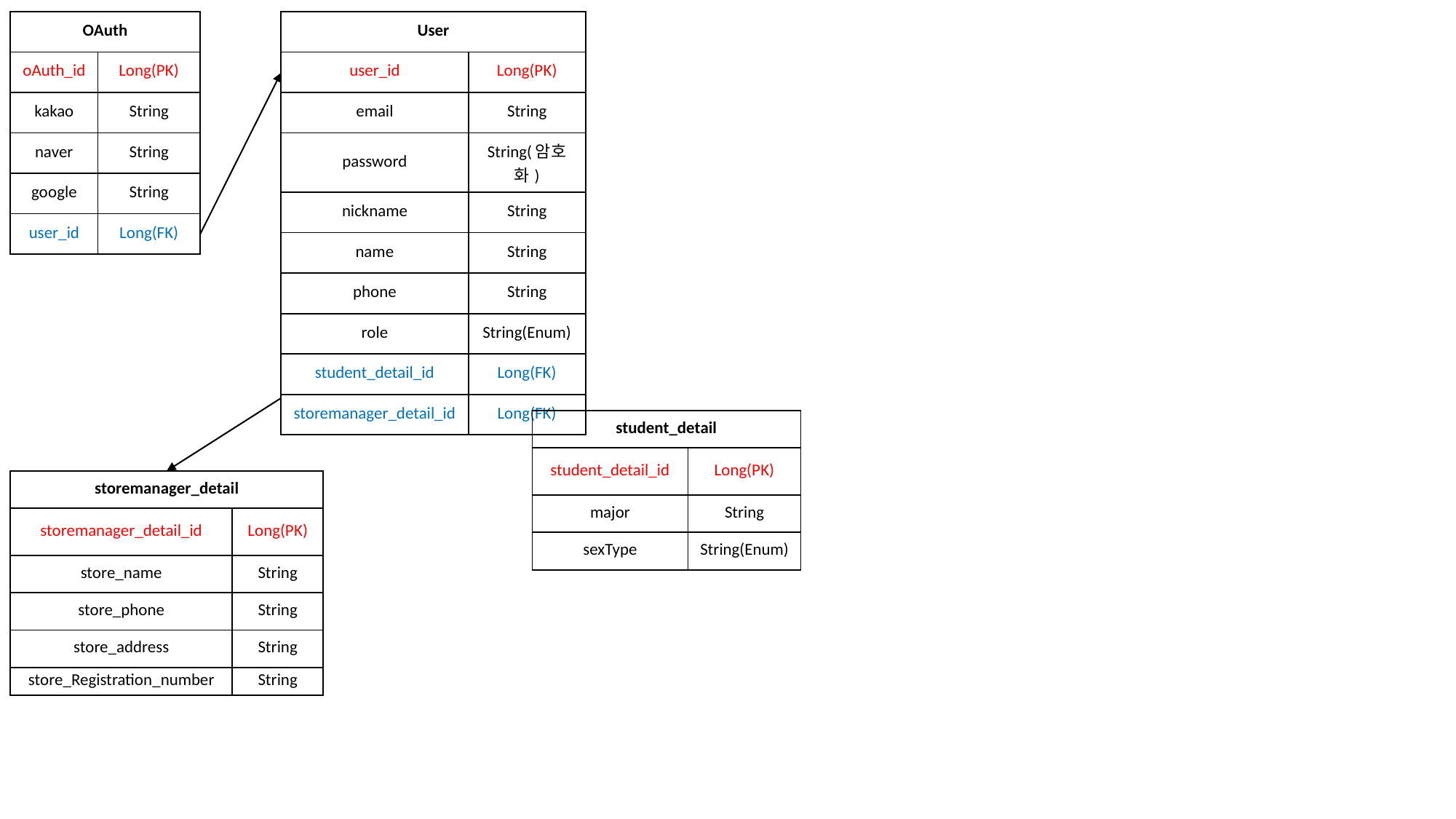

| OAuth |  |
| --- | --- |
| oAuth\_id | Long(PK) |
| kakao | String |
| naver | String |
| google | String |
| user\_id | Long(FK) |
| User |  |
| --- | --- |
| user\_id | Long(PK) |
| email | String |
| password | String(암호화) |
| nickname | String |
| name | String |
| phone | String |
| role | String(Enum) |
| student\_detail\_id | Long(FK) |
| storemanager\_detail\_id | Long(FK) |
| student\_detail |  |
| --- | --- |
| student\_detail\_id | Long(PK) |
| major | String |
| sexType | String(Enum) |
| storemanager\_detail |  |
| --- | --- |
| storemanager\_detail\_id | Long(PK) |
| store\_name | String |
| store\_phone | String |
| store\_address | String |
| store\_Registration\_number | String |